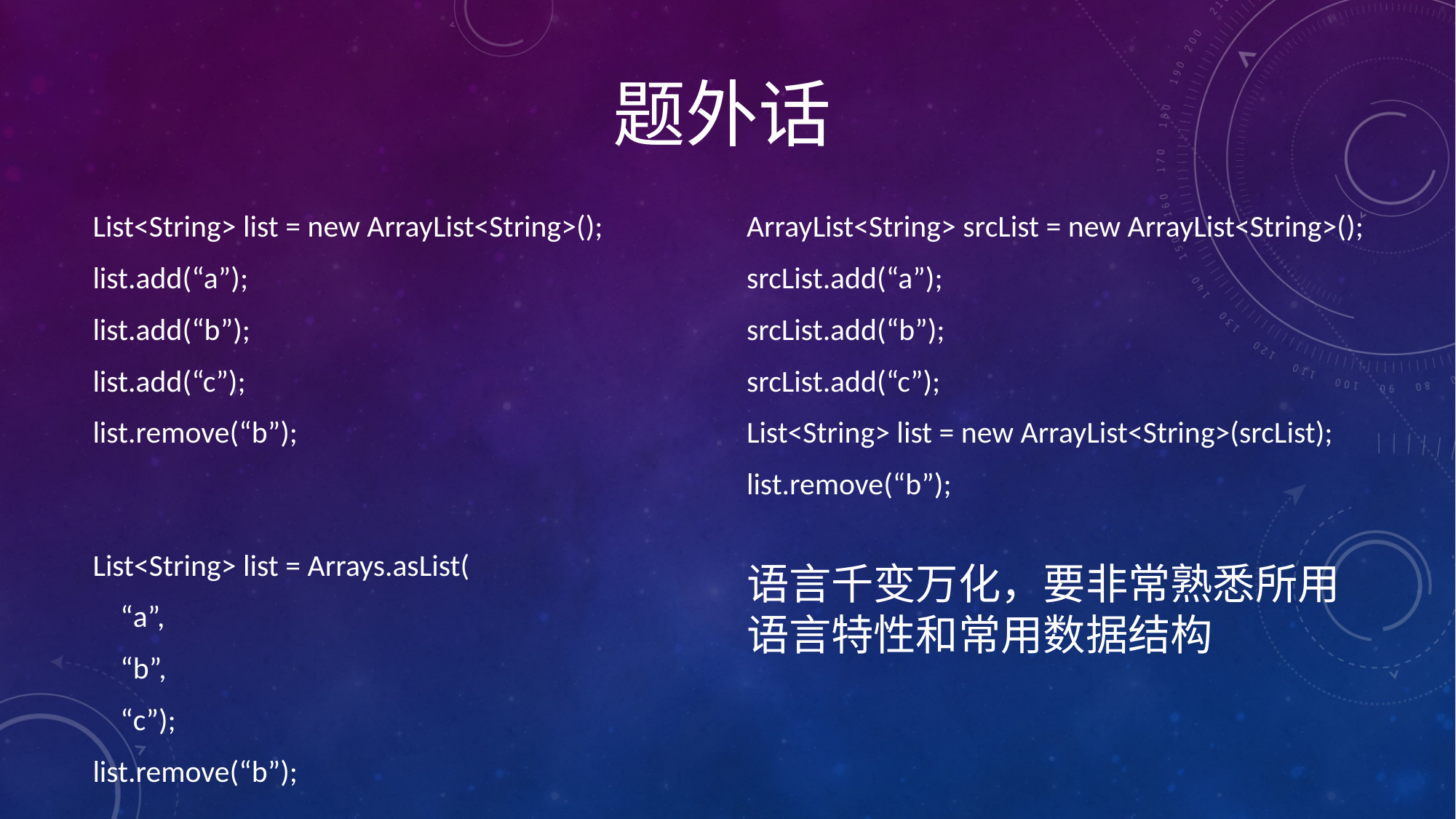

# 题外话
List<String> list = new ArrayList<String>();
list.add(“a”);
list.add(“b”);
list.add(“c”);
list.remove(“b”);
ArrayList<String> srcList = new ArrayList<String>();
srcList.add(“a”);
srcList.add(“b”);
srcList.add(“c”);
List<String> list = new ArrayList<String>(srcList);
list.remove(“b”);
List<String> list = Arrays.asList(
    “a”,
    “b”,
    “c”);
list.remove(“b”);
语言千变万化，要非常熟悉所用语言特性和常用数据结构